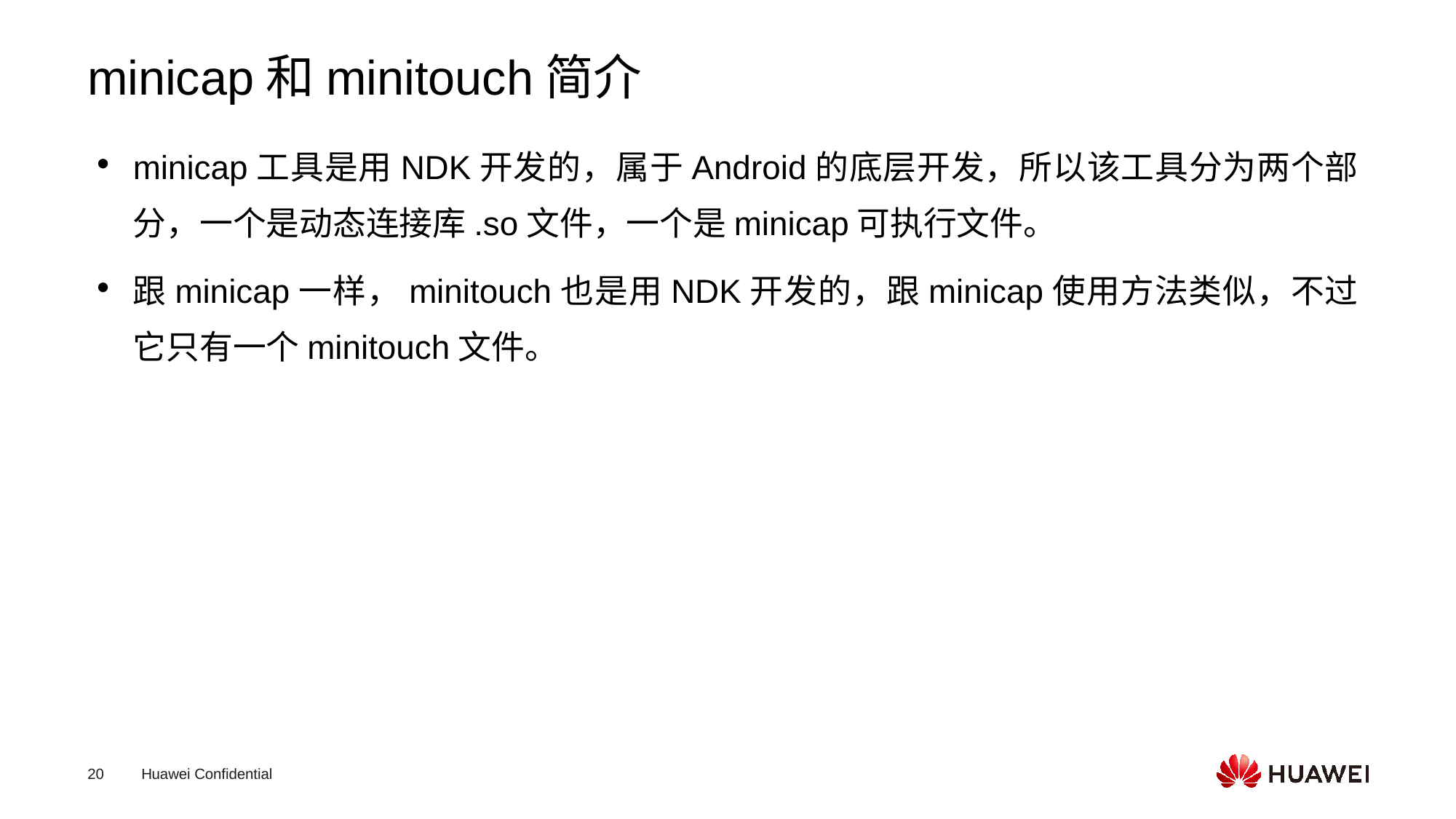

# minicap和minitouch简介
minicap工具是用NDK开发的，属于Android的底层开发，所以该工具分为两个部分，一个是动态连接库.so文件，一个是minicap可执行文件。
跟minicap一样，minitouch也是用NDK开发的，跟minicap使用方法类似，不过它只有一个minitouch文件。